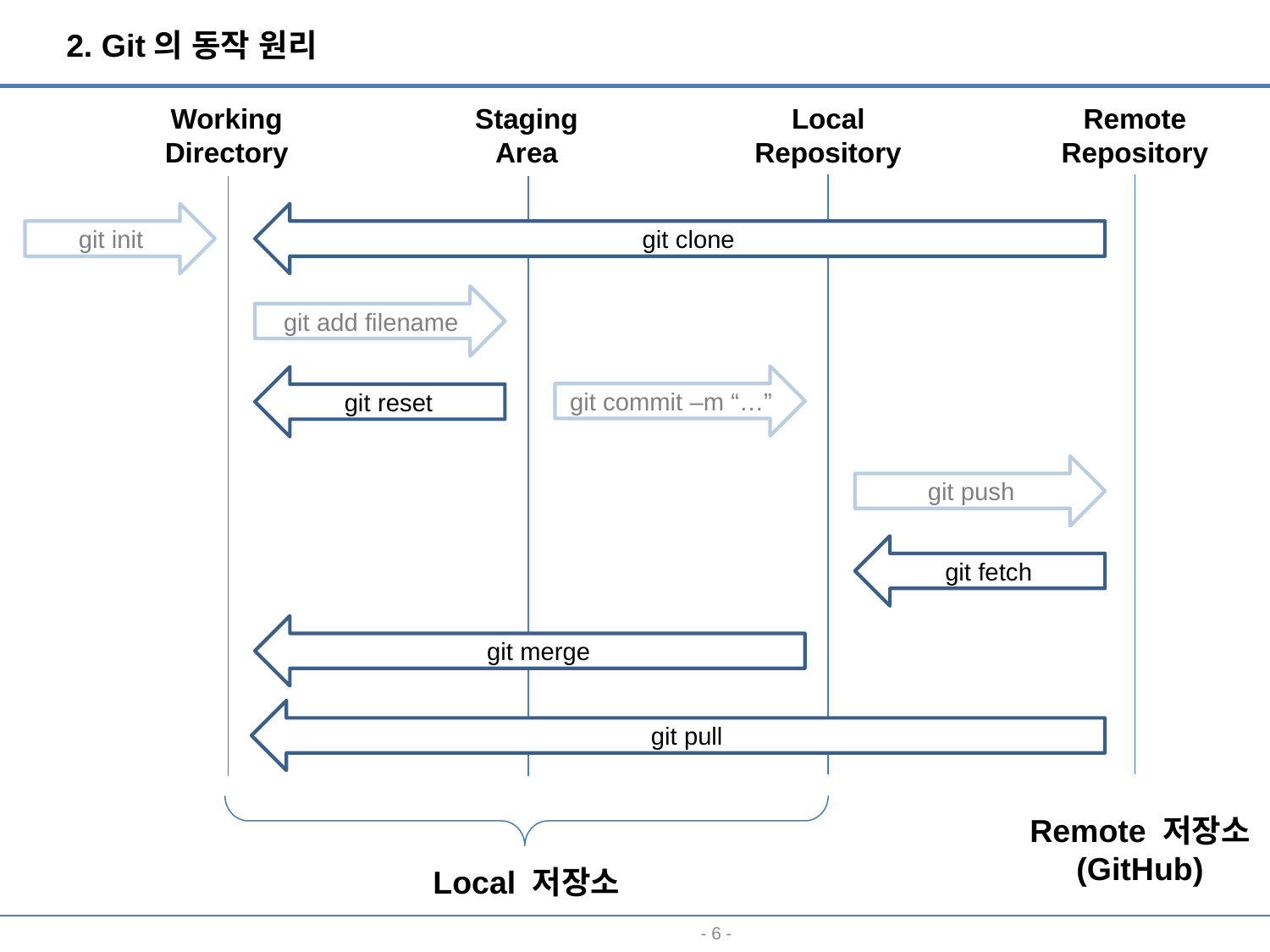

2. Git의 동작 원리
Working
Directory
Staging
Area
Local
Repository
Remote
Repository
git init
git clone
git add filename
git commit –m “…”
git reset
git push

git fetch
git merge
git pull
Remote 저장소
(GitHub)
Local 저장소
- 6 -